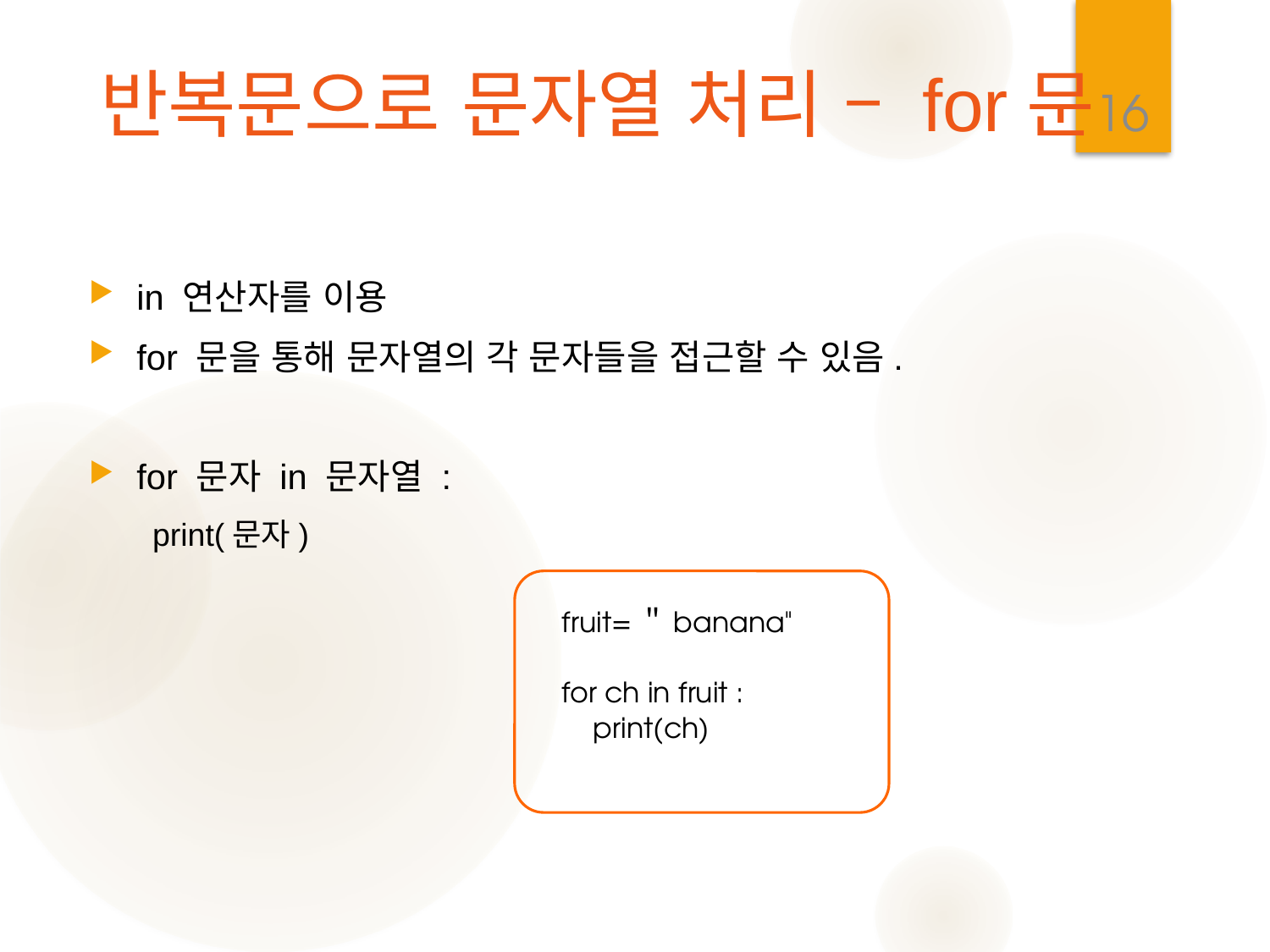

16
# 반복문으로 문자열 처리 – for문
in 연산자를 이용
for 문을 통해 문자열의 각 문자들을 접근할 수 있음.

for 문자 in 문자열 :
print(문자)

fruit=＂banana"

for ch in fruit :
    print(ch)